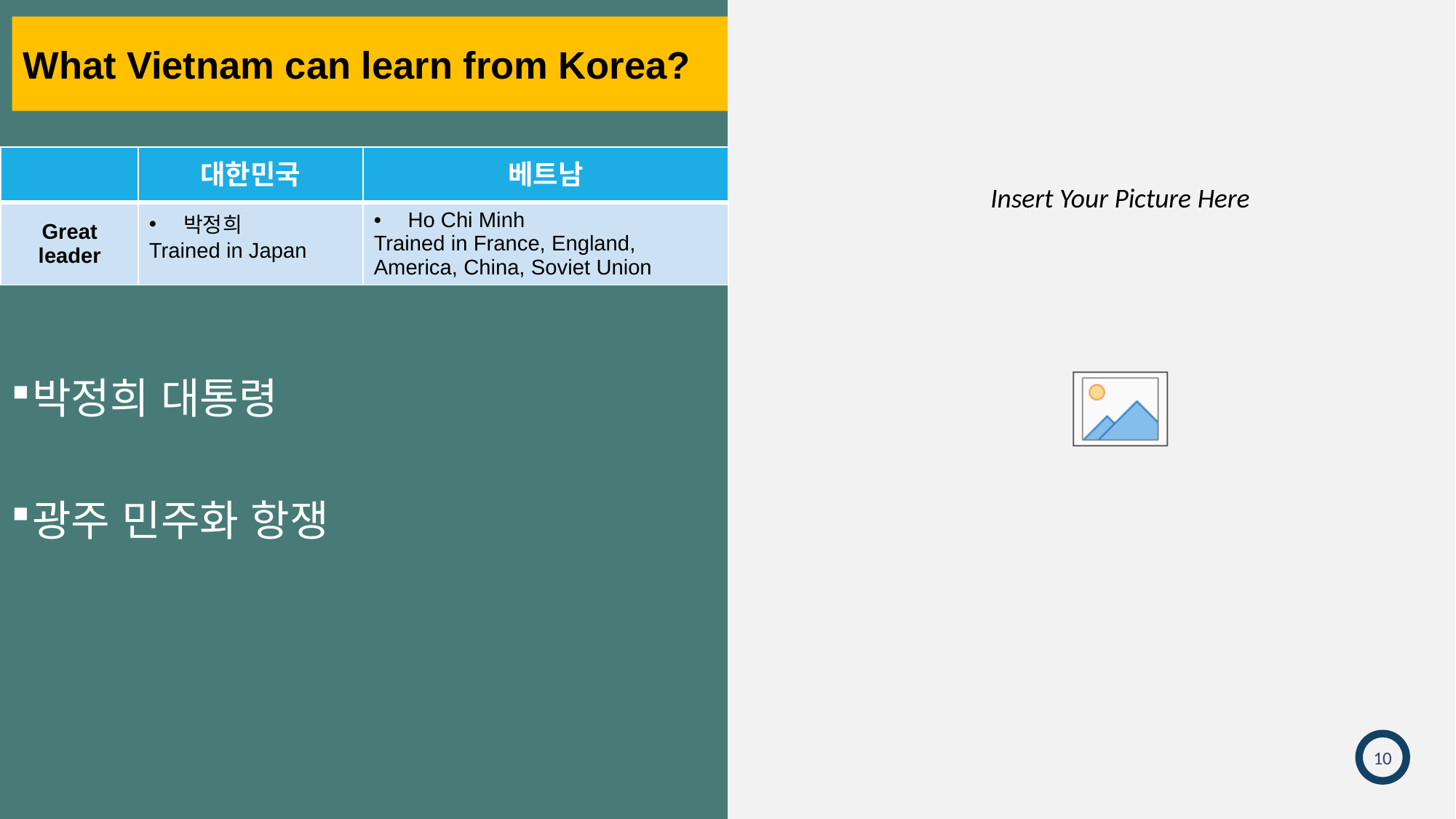

# What Vietnam can learn from Korea?
|  | 대한민국 | 베트남 |
| --- | --- | --- |
| Great leader | 박정희 Trained in Japan | Ho Chi Minh Trained in France, England, America, China, Soviet Union |

박정희 대통령

광주 민주화 항쟁

10